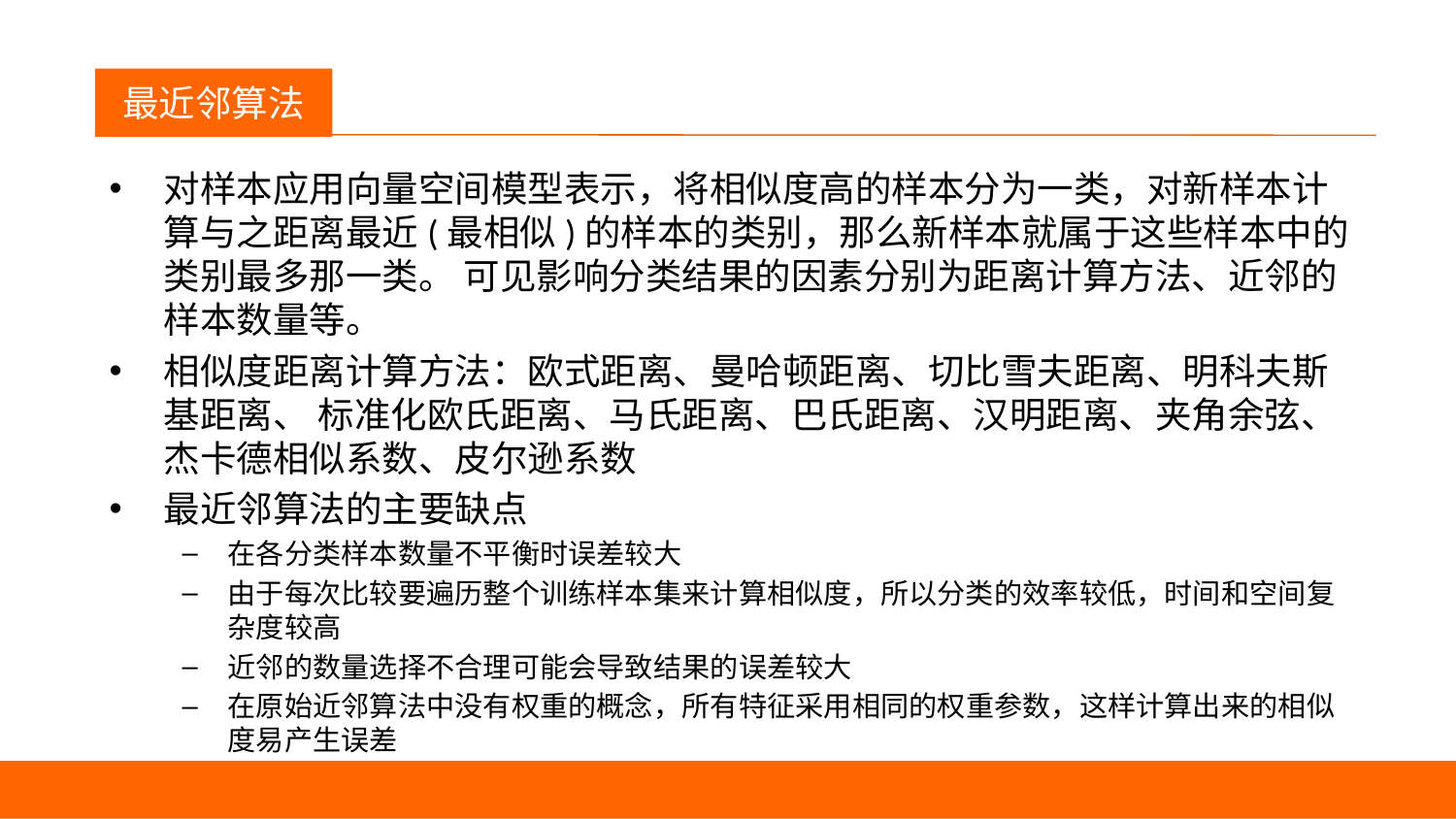

议程
最近邻算法

对样本应用向量空间模型表示，将相似度高的样本分为一类，对新样本计算与之距离最近(最相似)的样本的类别，那么新样本就属于这些样本中的类别最多那一类。 可见影响分类结果的因素分别为距离计算方法、近邻的样本数量等。
相似度距离计算方法：欧式距离、曼哈顿距离、切比雪夫距离、明科夫斯基距离、 标准化欧氏距离、马氏距离、巴氏距离、汉明距离、夹角余弦、杰卡德相似系数、皮尔逊系数
最近邻算法的主要缺点
在各分类样本数量不平衡时误差较大
由于每次比较要遍历整个训练样本集来计算相似度，所以分类的效率较低，时间和空间复杂度较高
近邻的数量选择不合理可能会导致结果的误差较大
在原始近邻算法中没有权重的概念，所有特征采用相同的权重参数，这样计算出来的相似度易产生误差